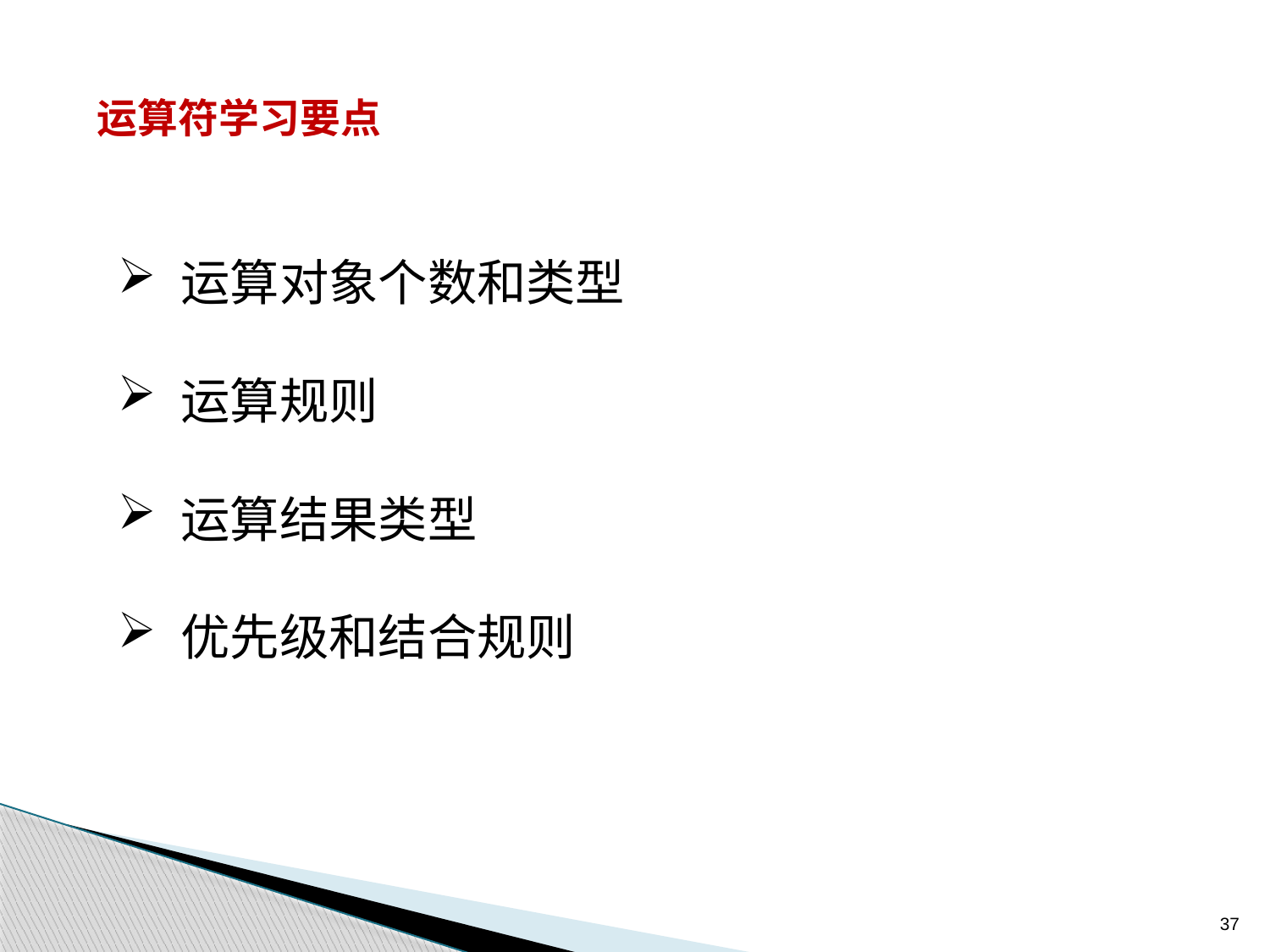

# 运算符学习要点
运算对象个数和类型
运算规则
运算结果类型
优先级和结合规则
37